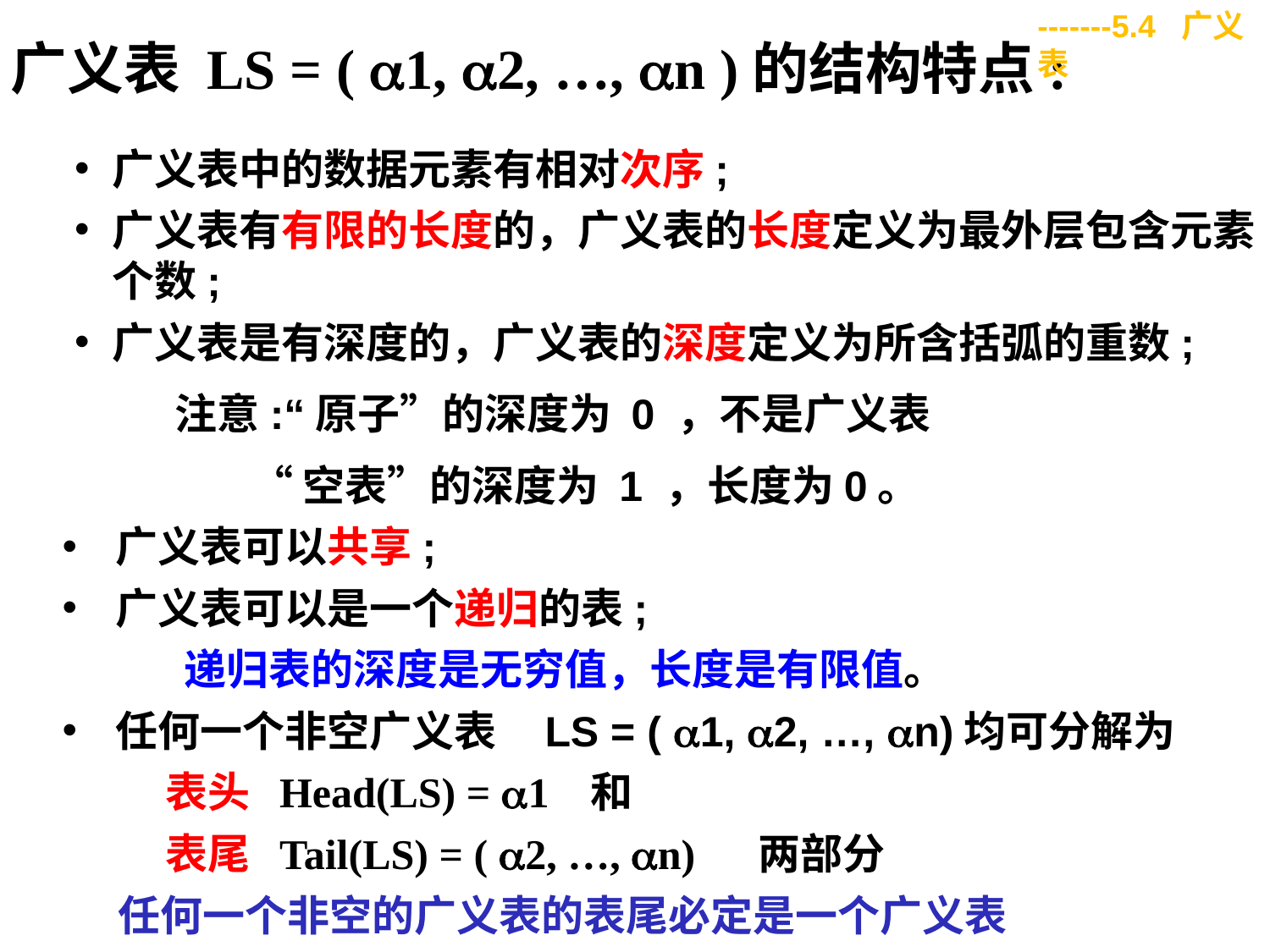

-------5.4  广义表
广义表 LS = ( α1, α2, …, αn )的结构特点:
广义表中的数据元素有相对次序;
广义表有有限的长度的，广义表的长度定义为最外层包含元素个数;
广义表是有深度的，广义表的深度定义为所含括弧的重数;
                注意:“原子”的深度为 0 ，不是广义表
                         “空表”的深度为 1 ，长度为0。
广义表可以共享;
广义表可以是一个递归的表;
                 递归表的深度是无穷值，长度是有限值。
任何一个非空广义表    LS = ( α1, α2, …, αn)均可分解为
               表头  Head(LS) = α1   和
               表尾  Tail(LS) = ( α2, …, αn)     两部分
          任何一个非空的广义表的表尾必定是一个广义表